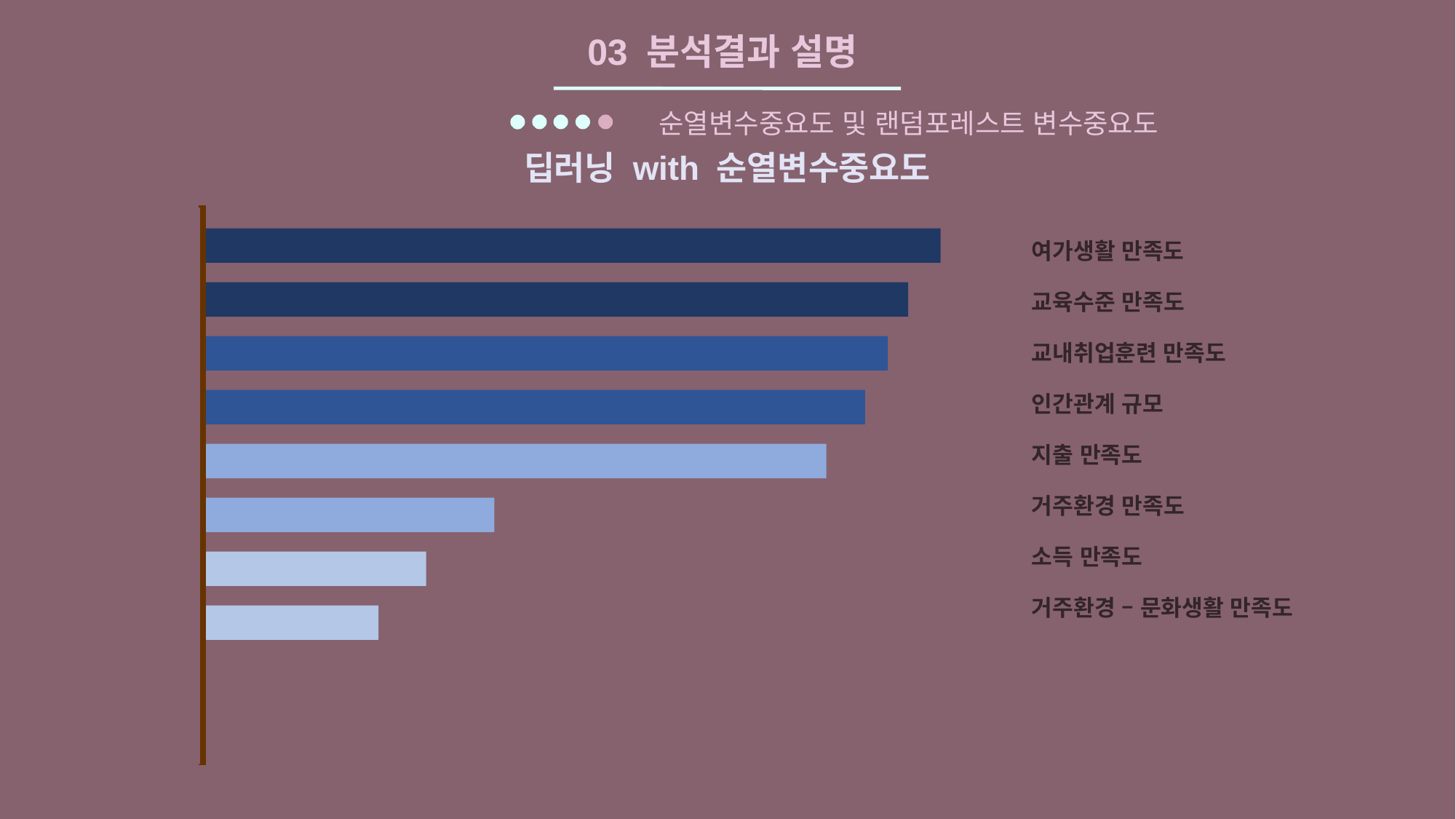

03 분석결과 설명
순열변수중요도 및 랜덤포레스트 변수중요도

딥러닝 with 순열변수중요도

여가생활 만족도
교육수준 만족도

교내취업훈련 만족도

인간관계 규모

지출 만족도

거주환경 만족도

소득 만족도

거주환경 – 문화생활 만족도